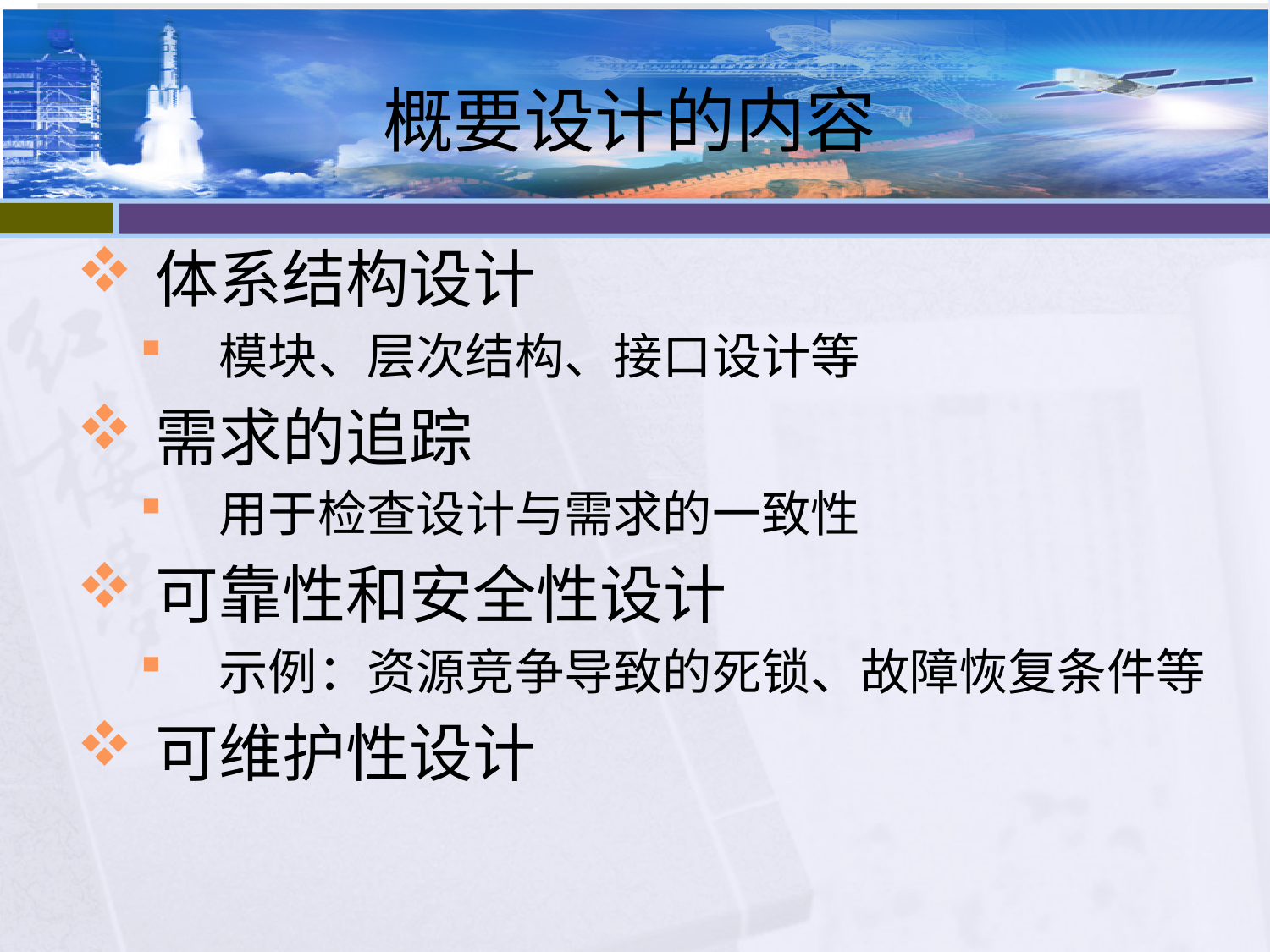

# 概要设计的内容

体系结构设计
模块、层次结构、接口设计等
需求的追踪
用于检查设计与需求的一致性
可靠性和安全性设计
示例：资源竞争导致的死锁、故障恢复条件等
可维护性设计